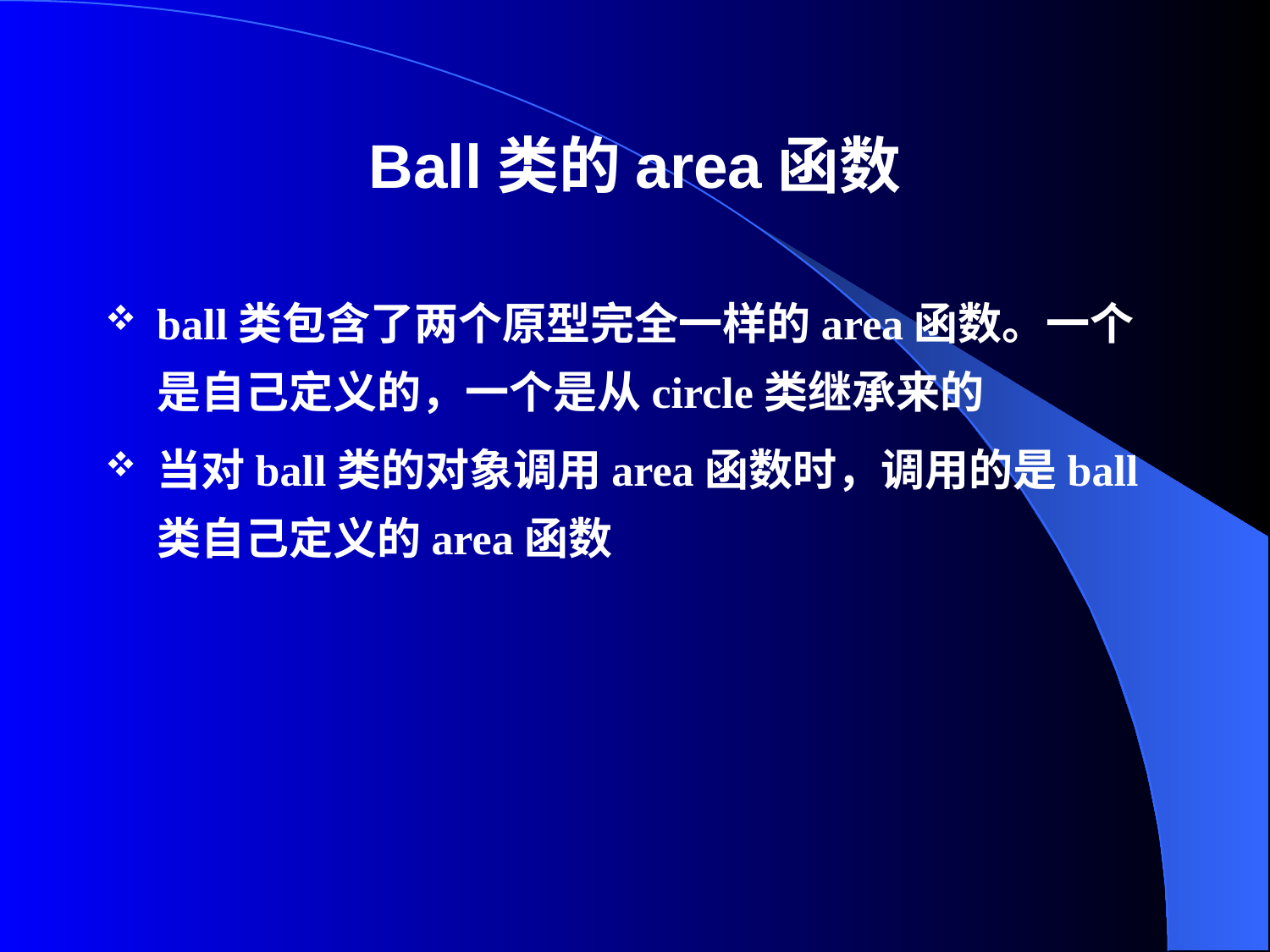

# Ball类的area函数
ball类包含了两个原型完全一样的area函数。一个是自己定义的，一个是从circle类继承来的
当对ball类的对象调用area函数时，调用的是ball类自己定义的area函数